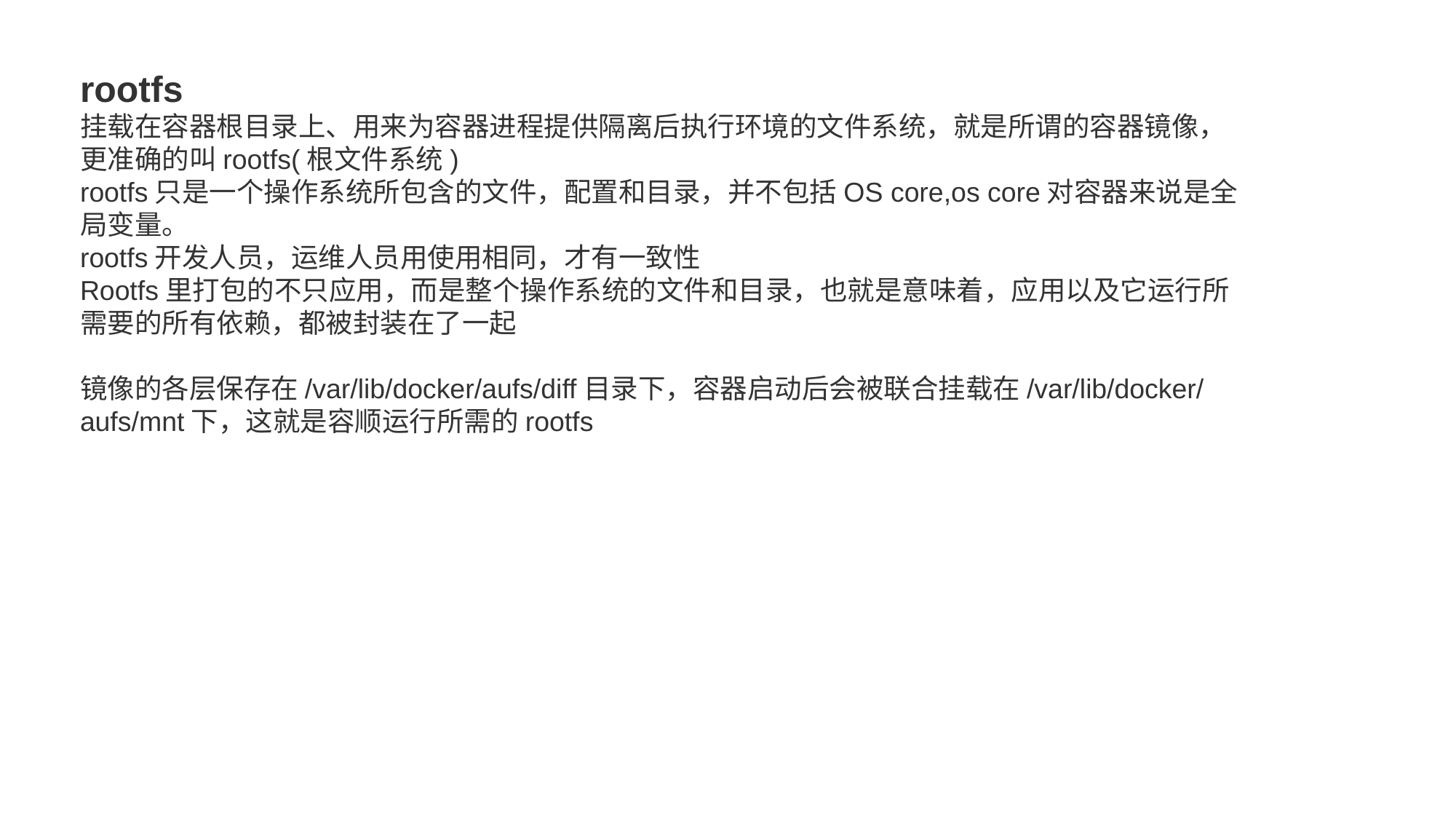

rootfs
挂载在容器根目录上、用来为容器进程提供隔离后执行环境的文件系统，就是所谓的容器镜像，更准确的叫rootfs(根文件系统)
rootfs只是一个操作系统所包含的文件，配置和目录，并不包括OS core,os core对容器来说是全局变量。
rootfs开发人员，运维人员用使用相同，才有一致性
Rootfs里打包的不只应用，而是整个操作系统的文件和目录，也就是意味着，应用以及它运行所需要的所有依赖，都被封装在了一起

镜像的各层保存在/var/lib/docker/aufs/diff目录下，容器启动后会被联合挂载在/var/lib/docker/aufs/mnt下，这就是容顺运行所需的rootfs